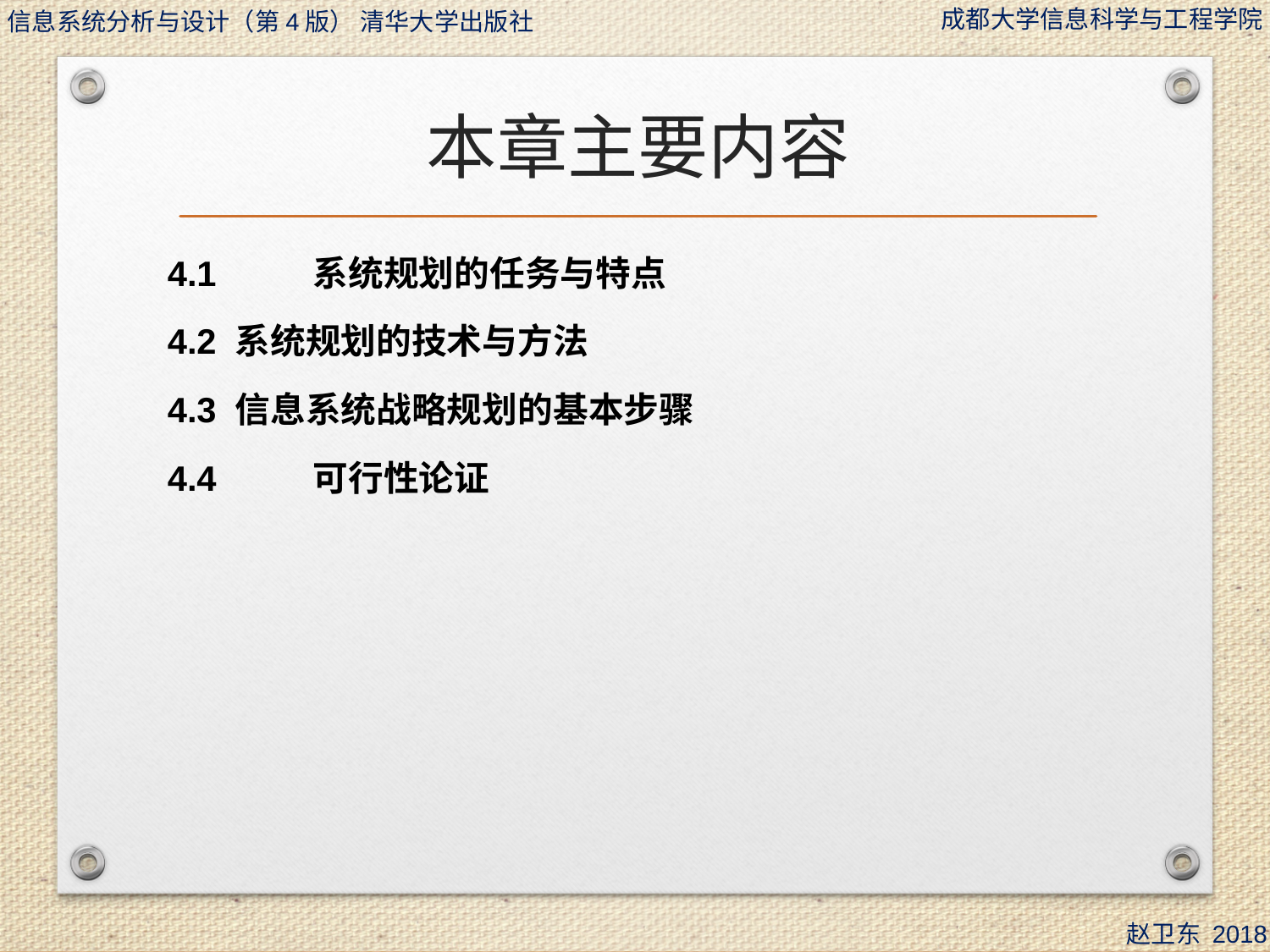

# 本章主要内容
4.1	 系统规划的任务与特点
4.2 系统规划的技术与方法
4.3 信息系统战略规划的基本步骤
4.4	 可行性论证